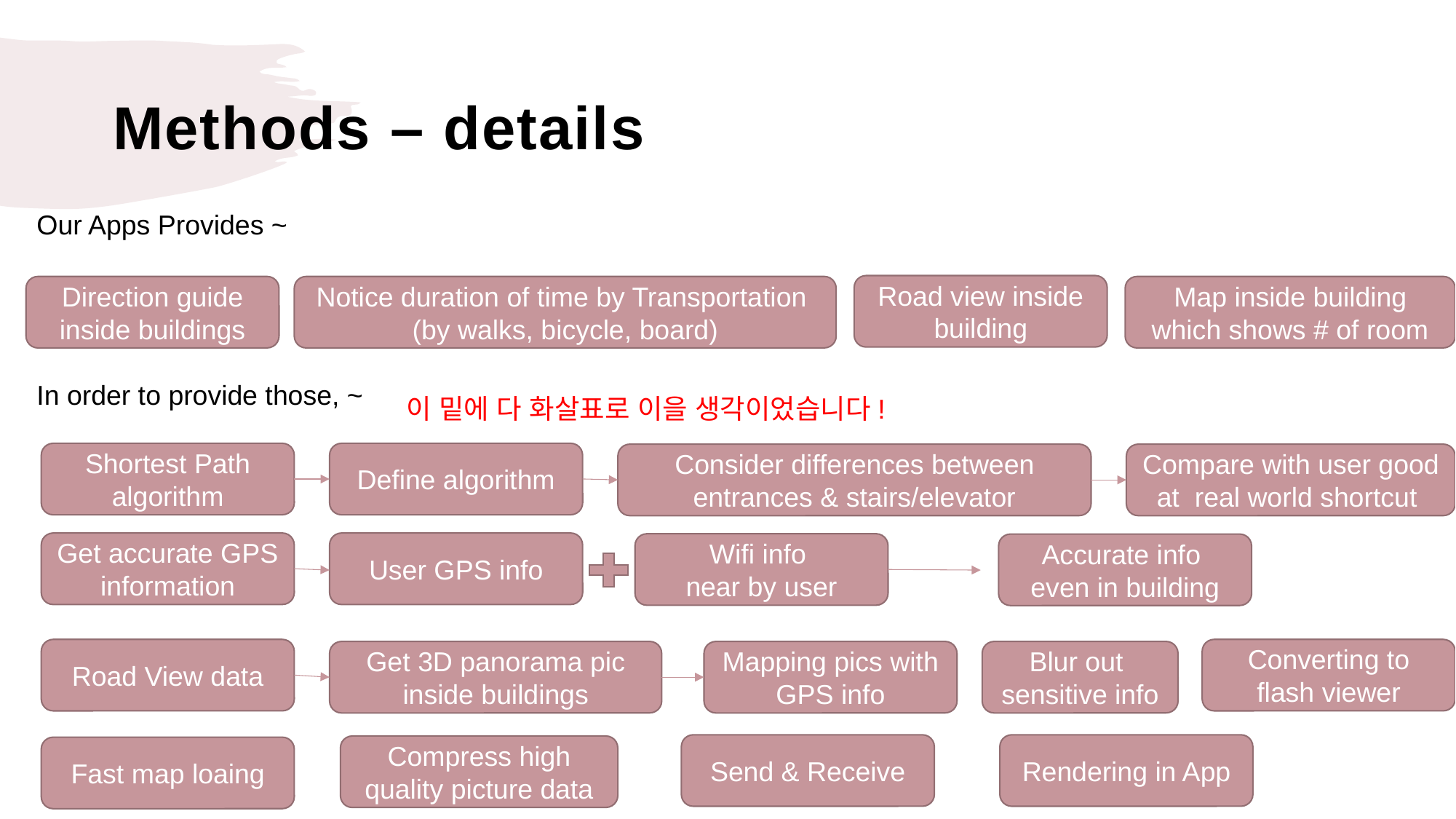

# Methods – details
Our Apps Provides ~
Road view inside building
Direction guide inside buildings
Notice duration of time by Transportation
(by walks, bicycle, board)
Map inside building which shows # of room
In order to provide those, ~
이 밑에 다 화살표로 이을 생각이었습니다!
Shortest Path algorithm
Define algorithm
Consider differences between entrances & stairs/elevator
Compare with user good at  real world shortcut
Get accurate GPS information
User GPS info
Wifi info
near by user
Accurate info
even in building

Road View data
Converting to flash viewer
Get 3D panorama pic inside buildings
Mapping pics with GPS info
Blur out
sensitive info
Send & Receive
Rendering in App
Compress high quality picture data
Fast map loaing